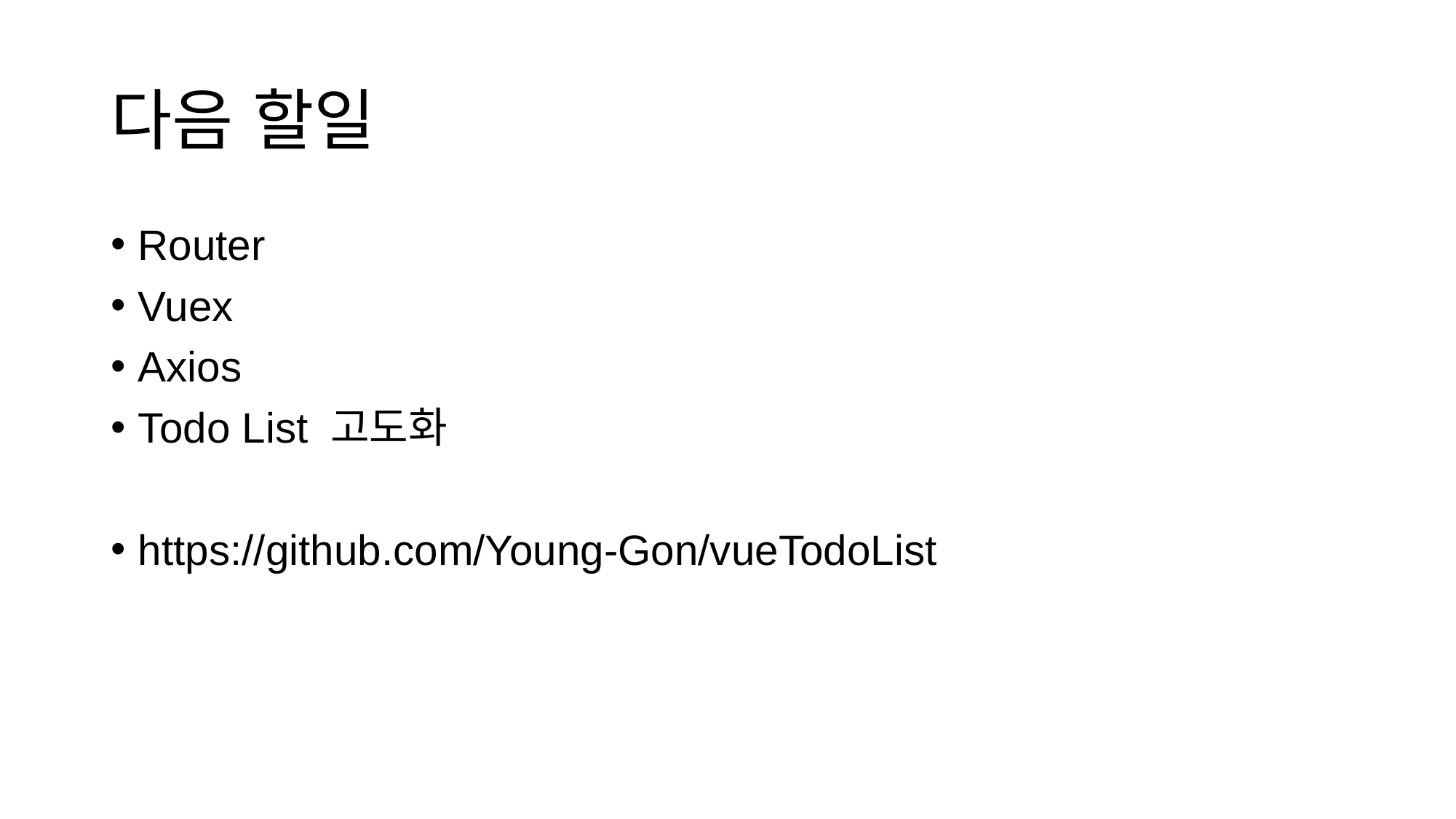

# 다음 할일
Router
Vuex
Axios
Todo List 고도화

https://github.com/Young-Gon/vueTodoList